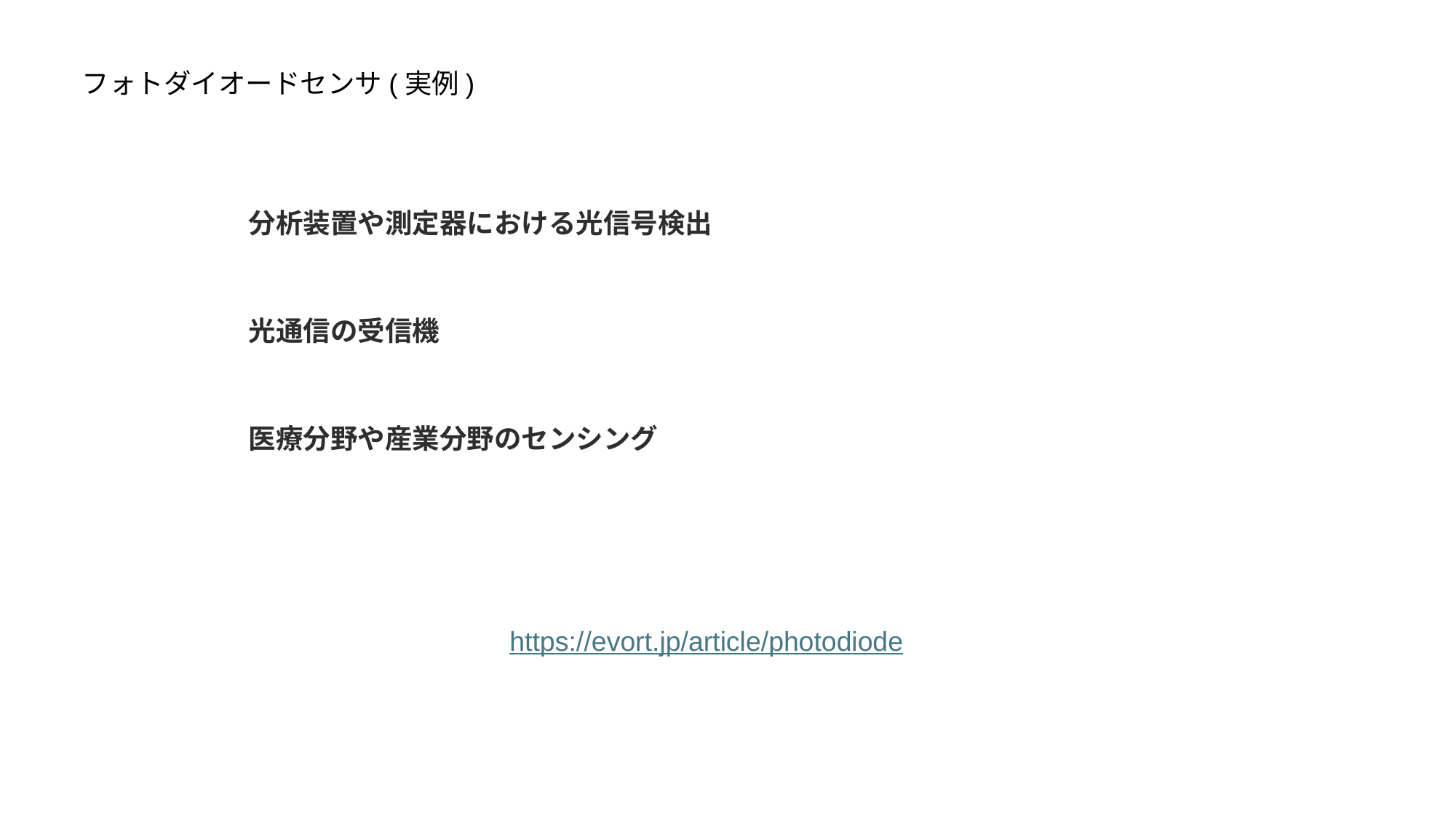

フォトダイオードセンサ(実例)
分析装置や測定器における光信号検出
光通信の受信機
医療分野や産業分野のセンシング
https://evort.jp/article/photodiode